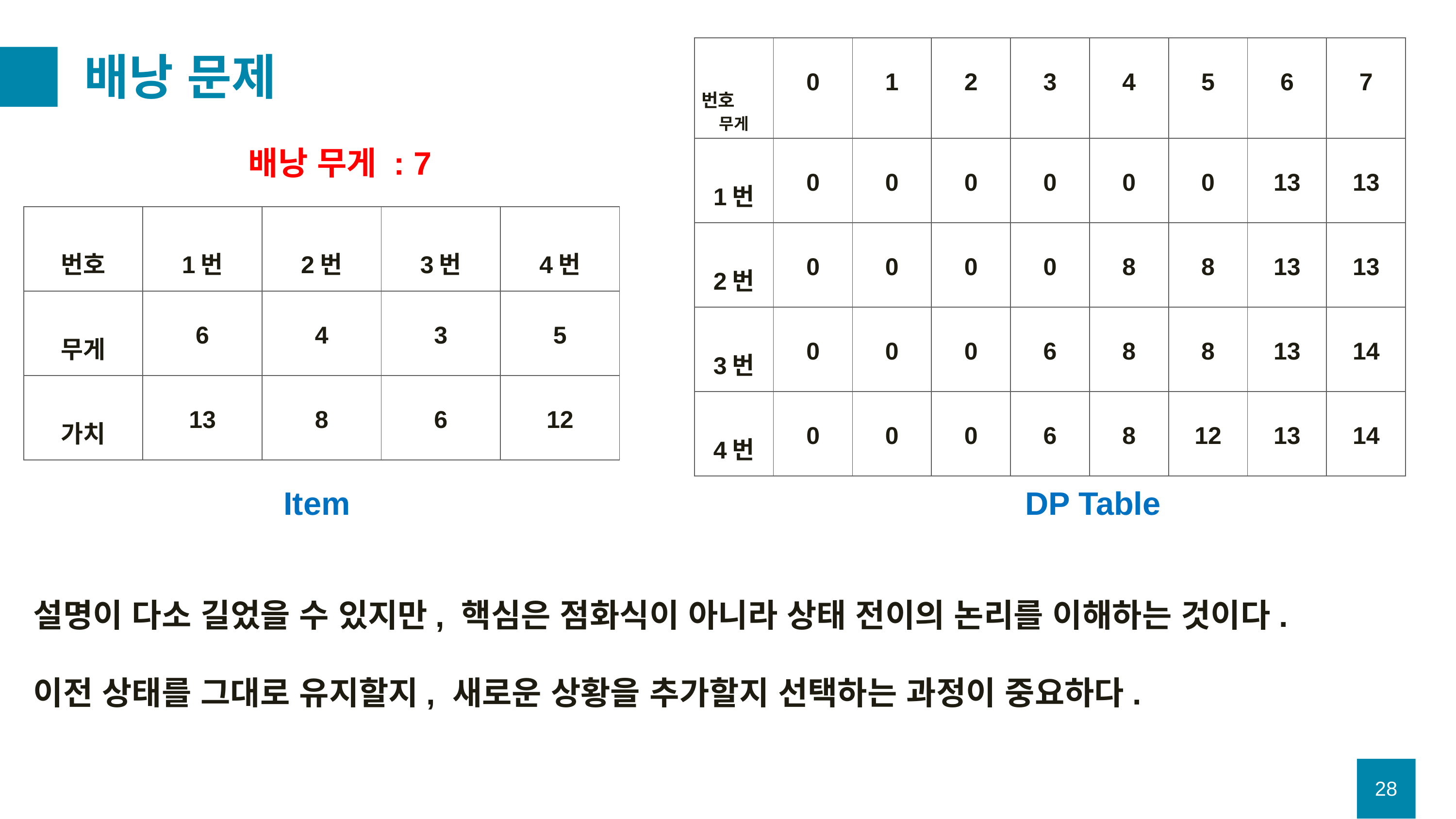

# 배낭 문제
| 무게 | 0 | 1 | 2 | 3 | 4 | 5 | 6 | 7 |
| --- | --- | --- | --- | --- | --- | --- | --- | --- |
| 1번 | 0 | 0 | 0 | 0 | 0 | 0 | 13 | 13 |
| 2번 | 0 | 0 | 0 | 0 | 8 | 8 | 13 | 13 |
| 3번 | 0 | 0 | 0 | 6 | 8 | 8 | 13 | 14 |
| 4번 | 0 | 0 | 0 | 6 | 8 | 12 | 13 | 14 |
번호
배낭 무게 : 7
| 번호 | 1번 | 2번 | 3번 | 4번 |
| --- | --- | --- | --- | --- |
| 무게 | 6 | 4 | 3 | 5 |
| 가치 | 13 | 8 | 6 | 12 |
DP Table
Item
설명이 다소 길었을 수 있지만, 핵심은 점화식이 아니라 상태 전이의 논리를 이해하는 것이다.

이전 상태를 그대로 유지할지, 새로운 상황을 추가할지 선택하는 과정이 중요하다.
28